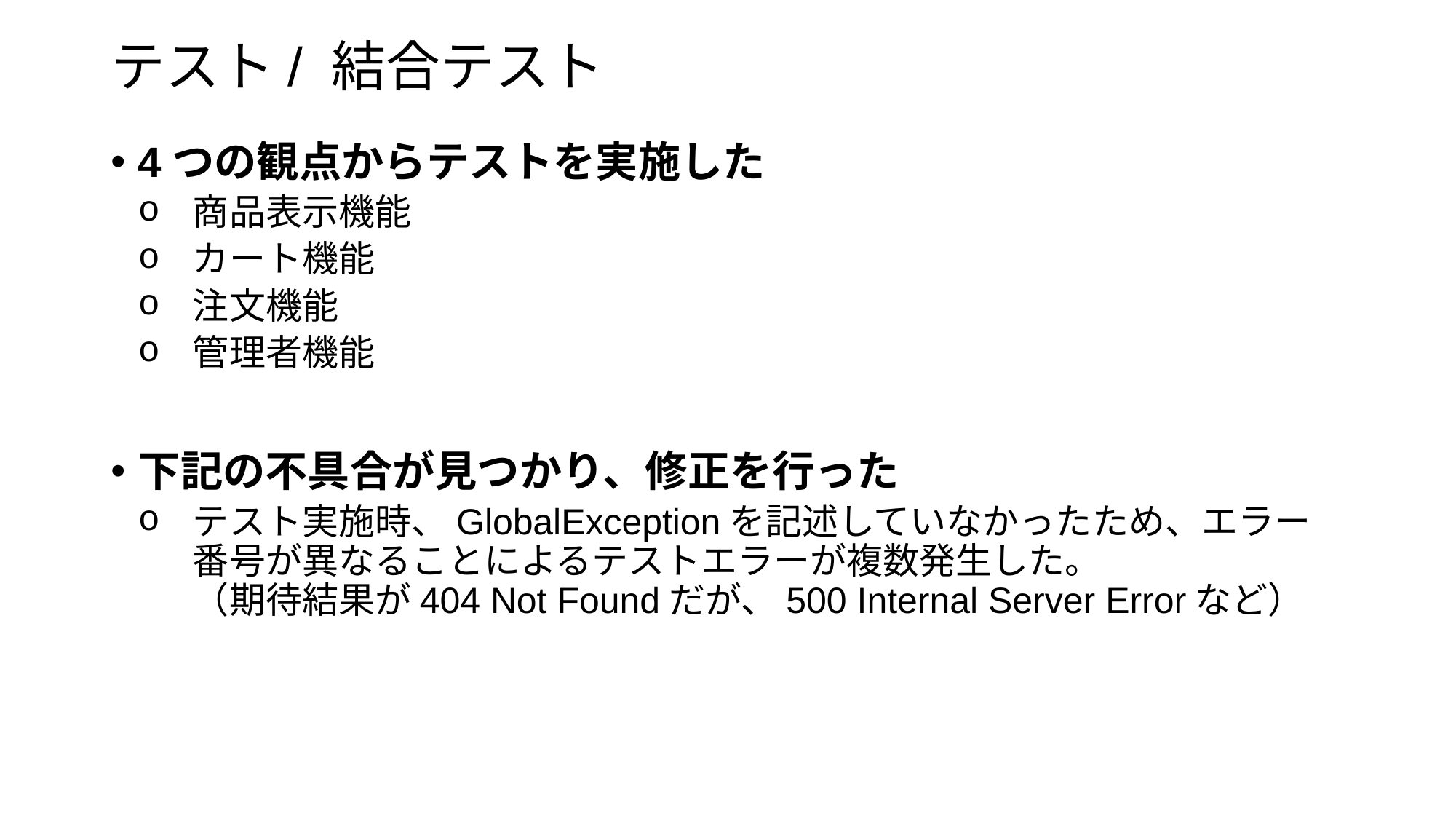

# テスト/ 結合テスト
4つの観点からテストを実施した
商品表示機能
カート機能
注文機能
管理者機能

下記の不具合が見つかり、修正を行った
テスト実施時、GlobalExceptionを記述していなかったため、エラー番号が異なることによるテストエラーが複数発生した。
（期待結果が404 Not Foundだが、500 Internal Server Errorなど）